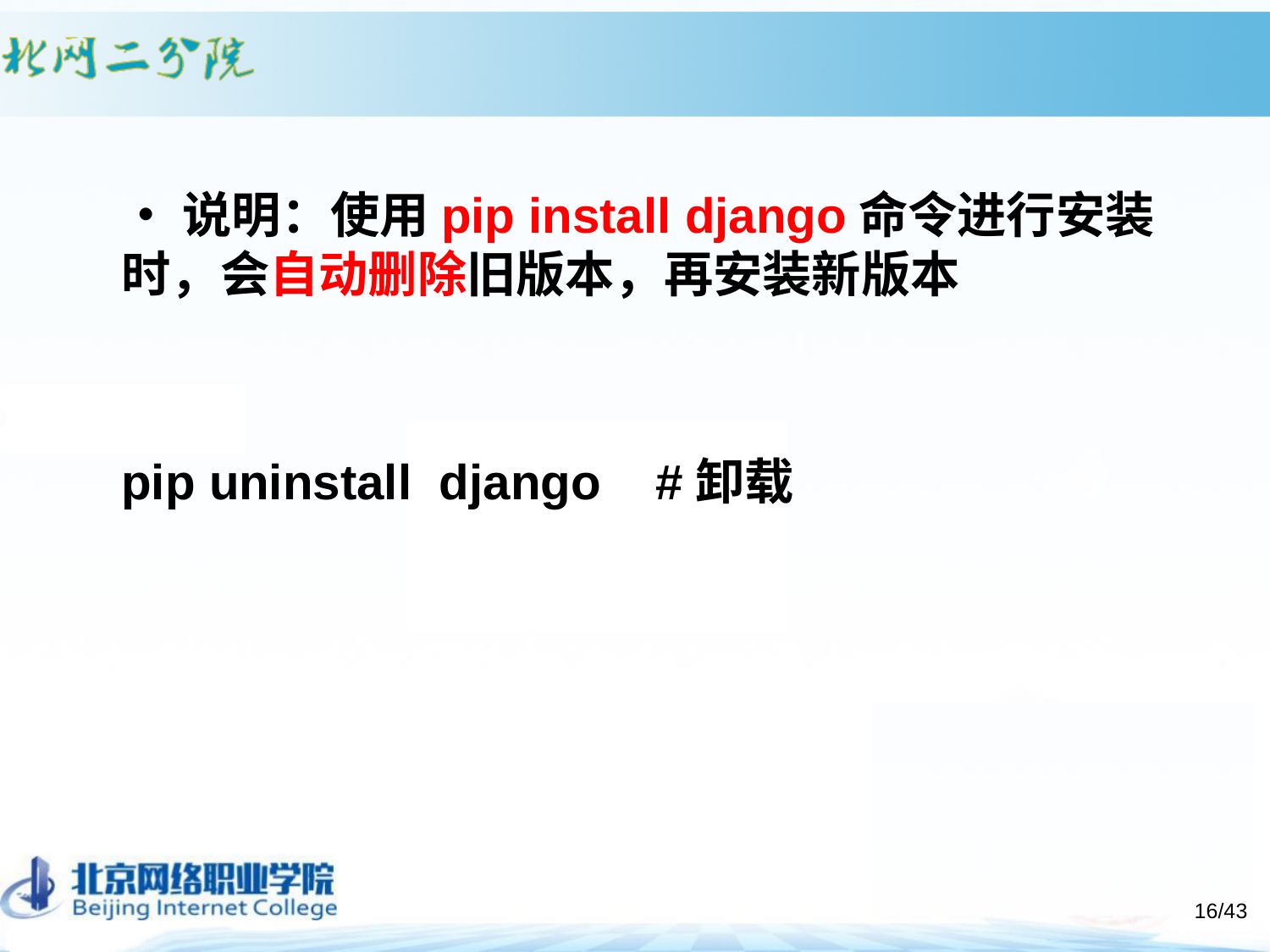

#
•说明：使用pip install django命令进行安装时，会自动删除旧版本，再安装新版本

pip uninstall  django    #卸载

16/43